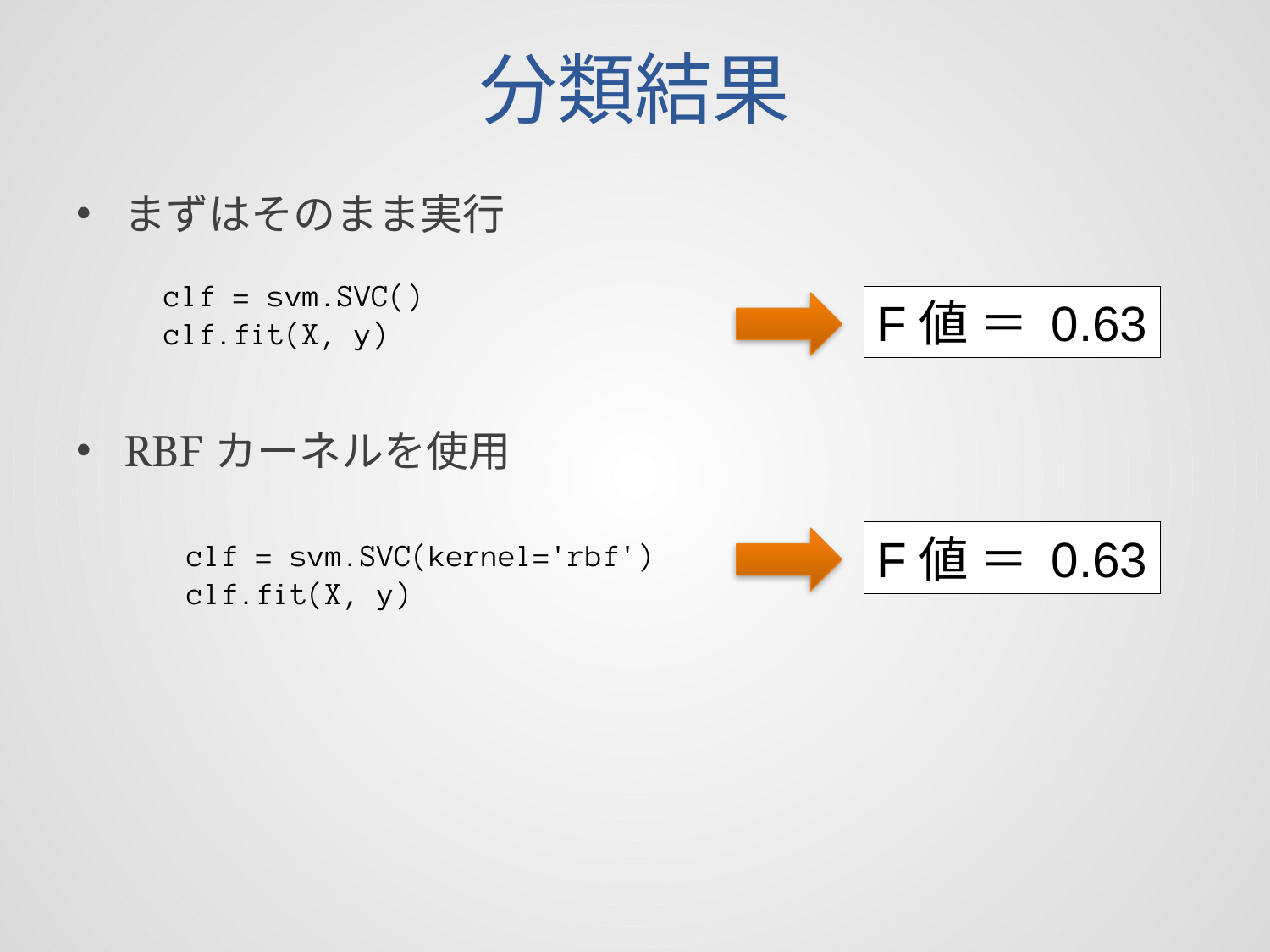

# 分類結果
まずはそのまま実行

RBFカーネルを使用
	clf = svm.SVC()
 	clf.fit(X, y)
F値 ＝ 0.63

F値 ＝ 0.63
	clf = svm.SVC(kernel='rbf')
 	clf.fit(X, y)